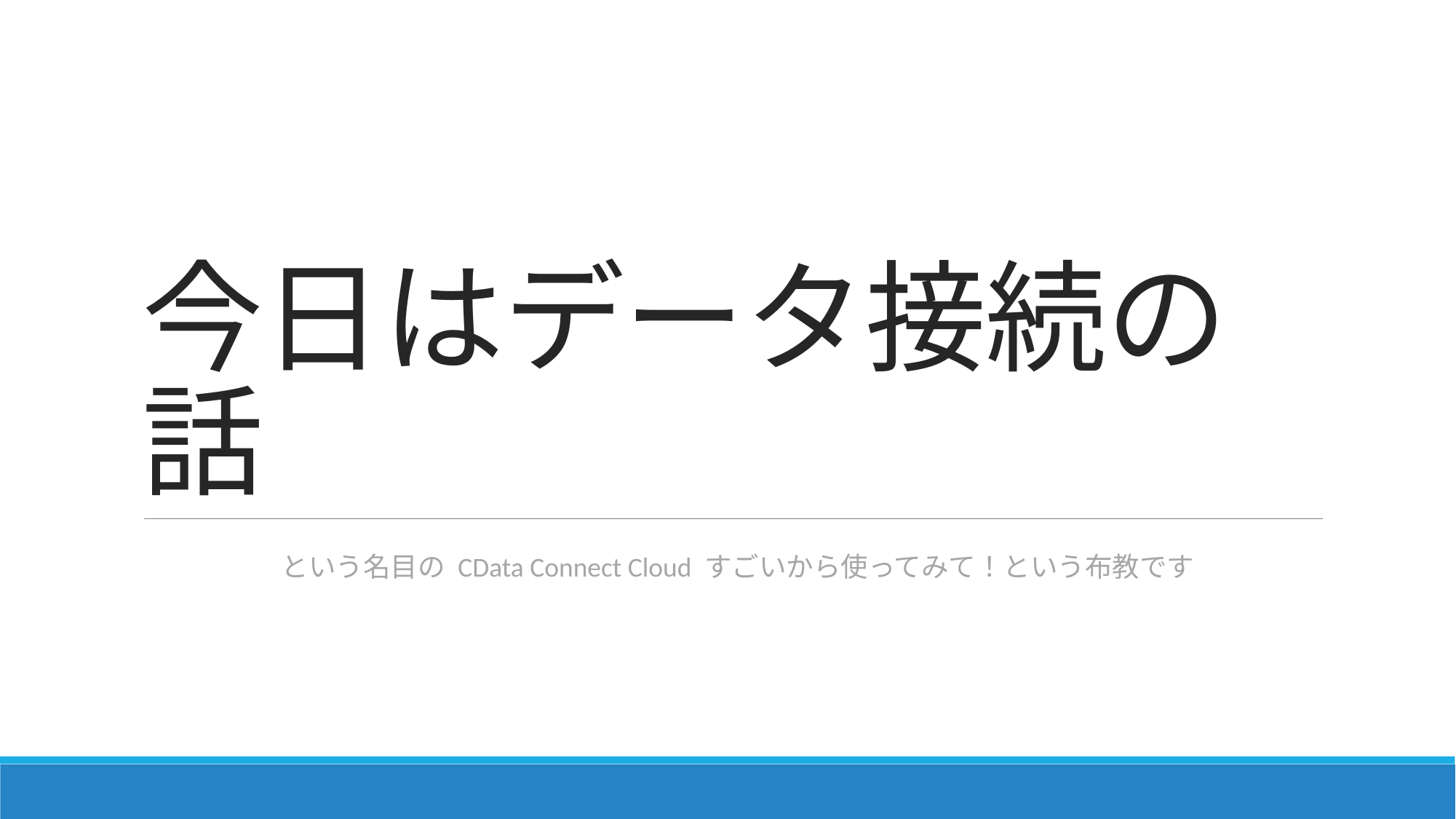

# 今日はデータ接続の話
という名目の CData Connect Cloud すごいから使ってみて！という布教です